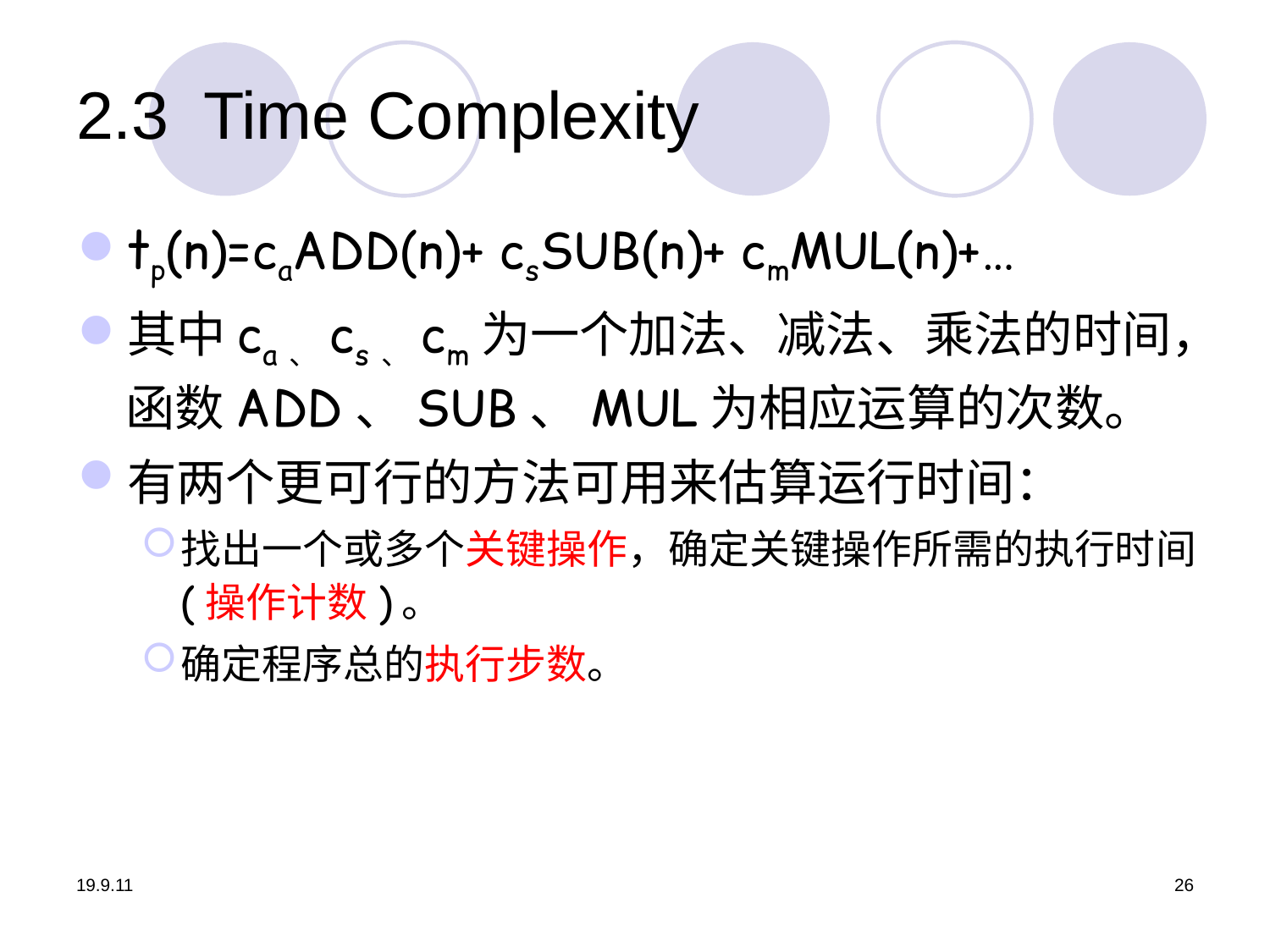

# 2.3	Time Complexity
tp(n)=caADD(n)+ csSUB(n)+ cmMUL(n)+…
其中ca、cs、cm为一个加法、减法、乘法的时间，函数ADD、SUB、MUL为相应运算的次数。
有两个更可行的方法可用来估算运行时间：
找出一个或多个关键操作，确定关键操作所需的执行时间(操作计数)。
确定程序总的执行步数。
19.9.11
26